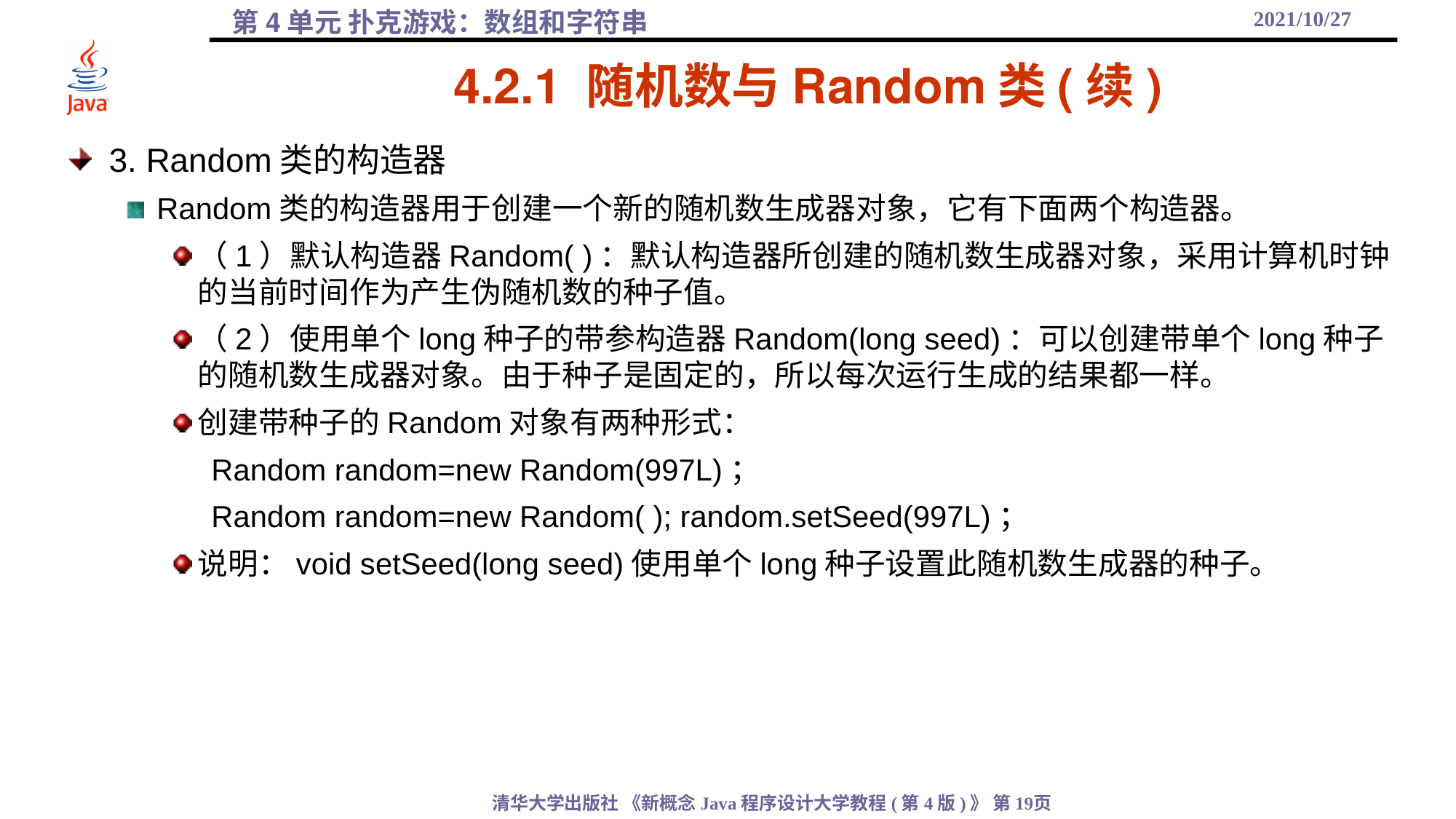

2021/10/27
# 4.2.1 随机数与Random类(续)
3. Random类的构造器
Random类的构造器用于创建一个新的随机数生成器对象，它有下面两个构造器。
（1）默认构造器Random( )：默认构造器所创建的随机数生成器对象，采用计算机时钟的当前时间作为产生伪随机数的种子值。
（2）使用单个long种子的带参构造器Random(long seed)：可以创建带单个long种子 的随机数生成器对象。由于种子是固定的，所以每次运行生成的结果都一样。
创建带种子的Random对象有两种形式：
Random random=new Random(997L)；
Random random=new Random( ); random.setSeed(997L)；
说明：void setSeed(long seed)使用单个long种子设置此随机数生成器的种子。